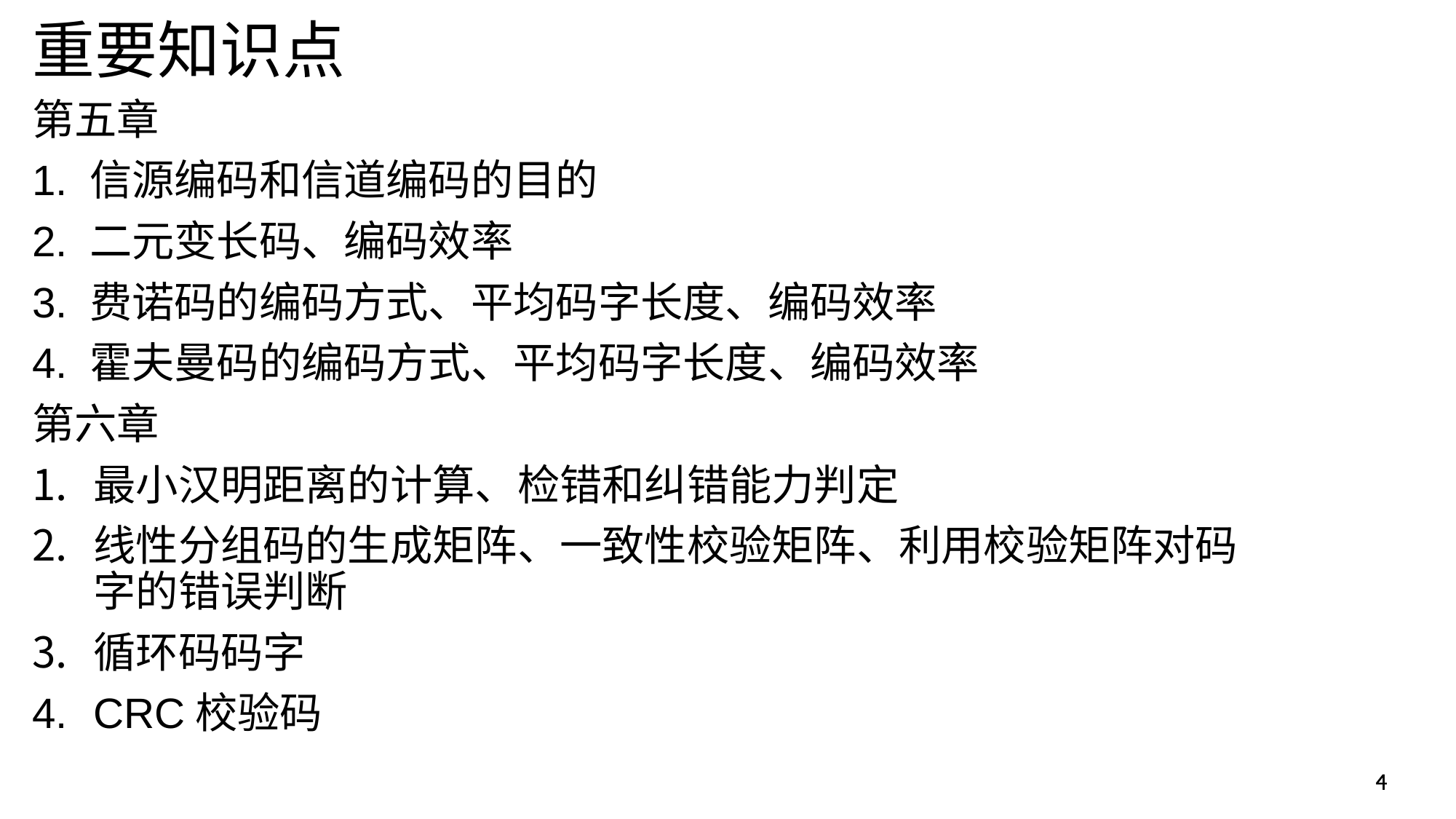

# 重要知识点
第五章
1. 信源编码和信道编码的目的
2. 二元变长码、编码效率
3. 费诺码的编码方式、平均码字长度、编码效率
4. 霍夫曼码的编码方式、平均码字长度、编码效率
第六章
最小汉明距离的计算、检错和纠错能力判定
线性分组码的生成矩阵、一致性校验矩阵、利用校验矩阵对码字的错误判断
循环码码字
CRC校验码

4